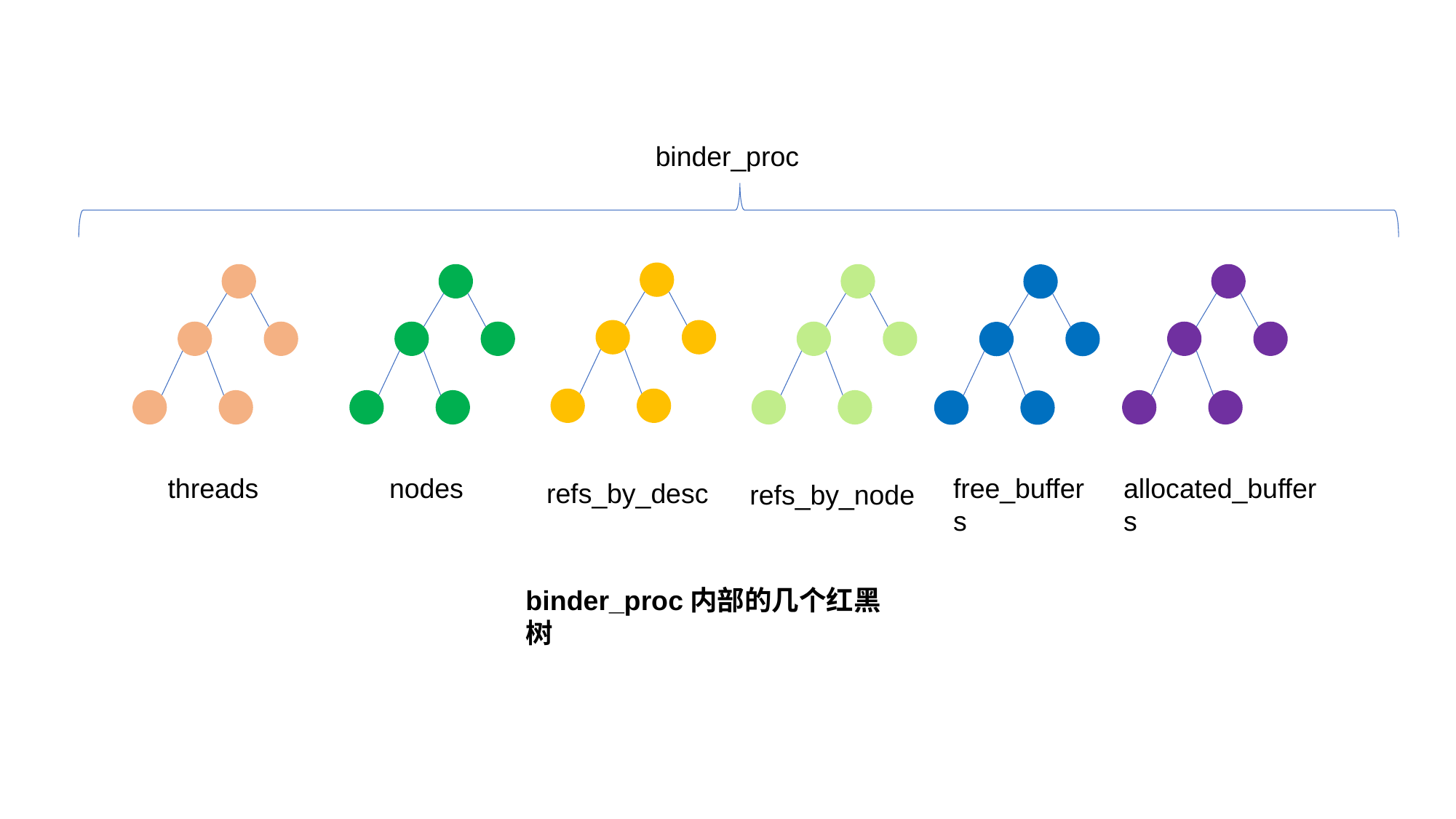

binder_proc

threads
nodes
free_buffers
allocated_buffers
refs_by_desc
refs_by_node
binder_proc内部的几个红黑树